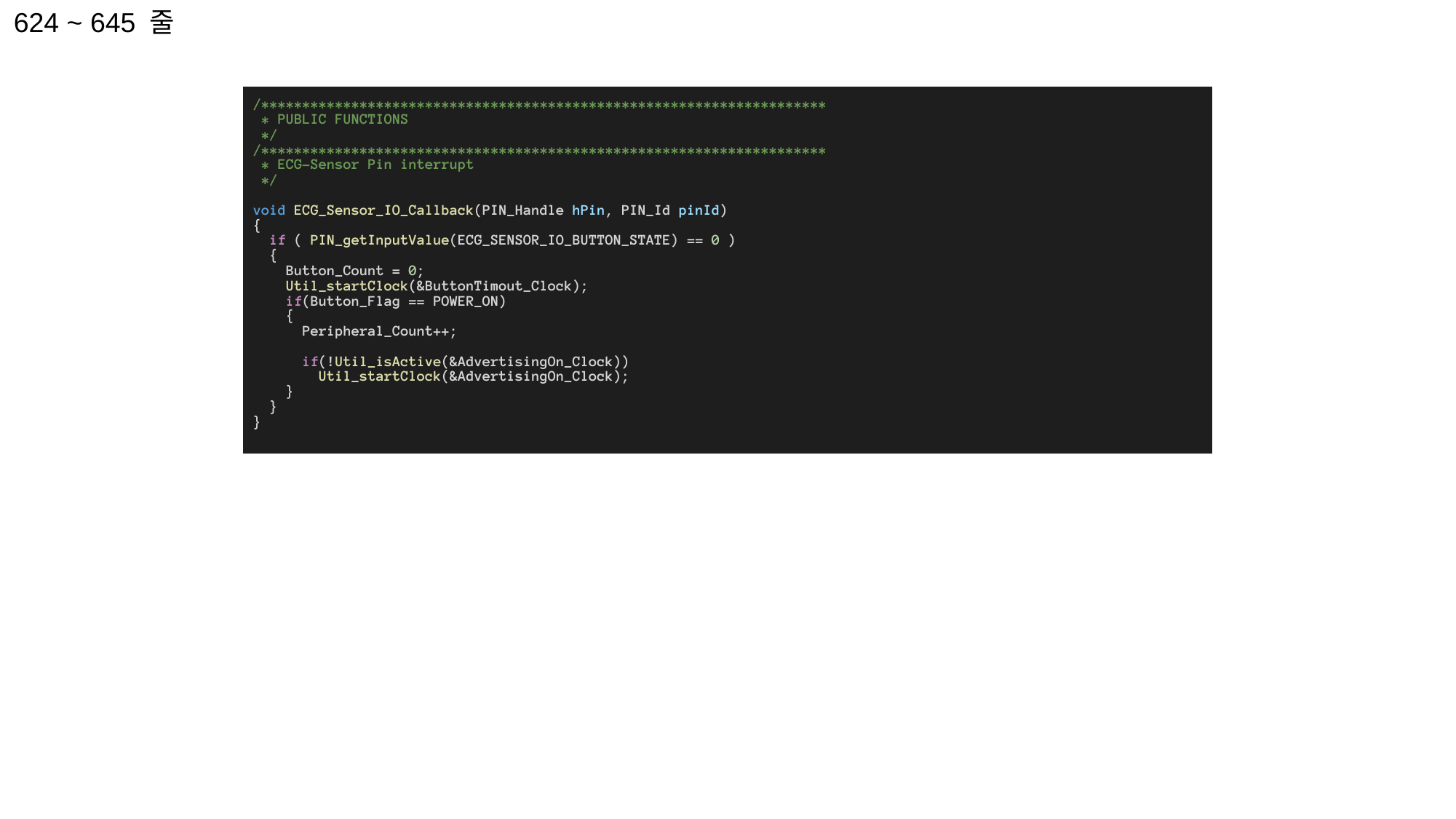

624 ~ 645 줄
| /\*\*\*\*\*\*\*\*\*\*\*\*\*\*\*\*\*\*\*\*\*\*\*\*\*\*\*\*\*\*\*\*\*\*\*\*\*\*\*\*\*\*\*\*\*\*\*\*\*\*\*\*\*\*\*\*\*\*\*\*\*\*\*\*\*\*\*\*\*  \* PUBLIC FUNCTIONS  \*/ /\*\*\*\*\*\*\*\*\*\*\*\*\*\*\*\*\*\*\*\*\*\*\*\*\*\*\*\*\*\*\*\*\*\*\*\*\*\*\*\*\*\*\*\*\*\*\*\*\*\*\*\*\*\*\*\*\*\*\*\*\*\*\*\*\*\*\*\*\*  \* ECG-Sensor Pin interrupt  \*/ void ECG\_Sensor\_IO\_Callback(PIN\_Handle hPin, PIN\_Id pinId) {   if ( PIN\_getInputValue(ECG\_SENSOR\_IO\_BUTTON\_STATE) == 0 )   {     Button\_Count = 0;     Util\_startClock(&ButtonTimout\_Clock);     if(Button\_Flag == POWER\_ON)     {       Peripheral\_Count++;              if(!Util\_isActive(&AdvertisingOn\_Clock))         Util\_startClock(&AdvertisingOn\_Clock);     }   } } |
| --- |